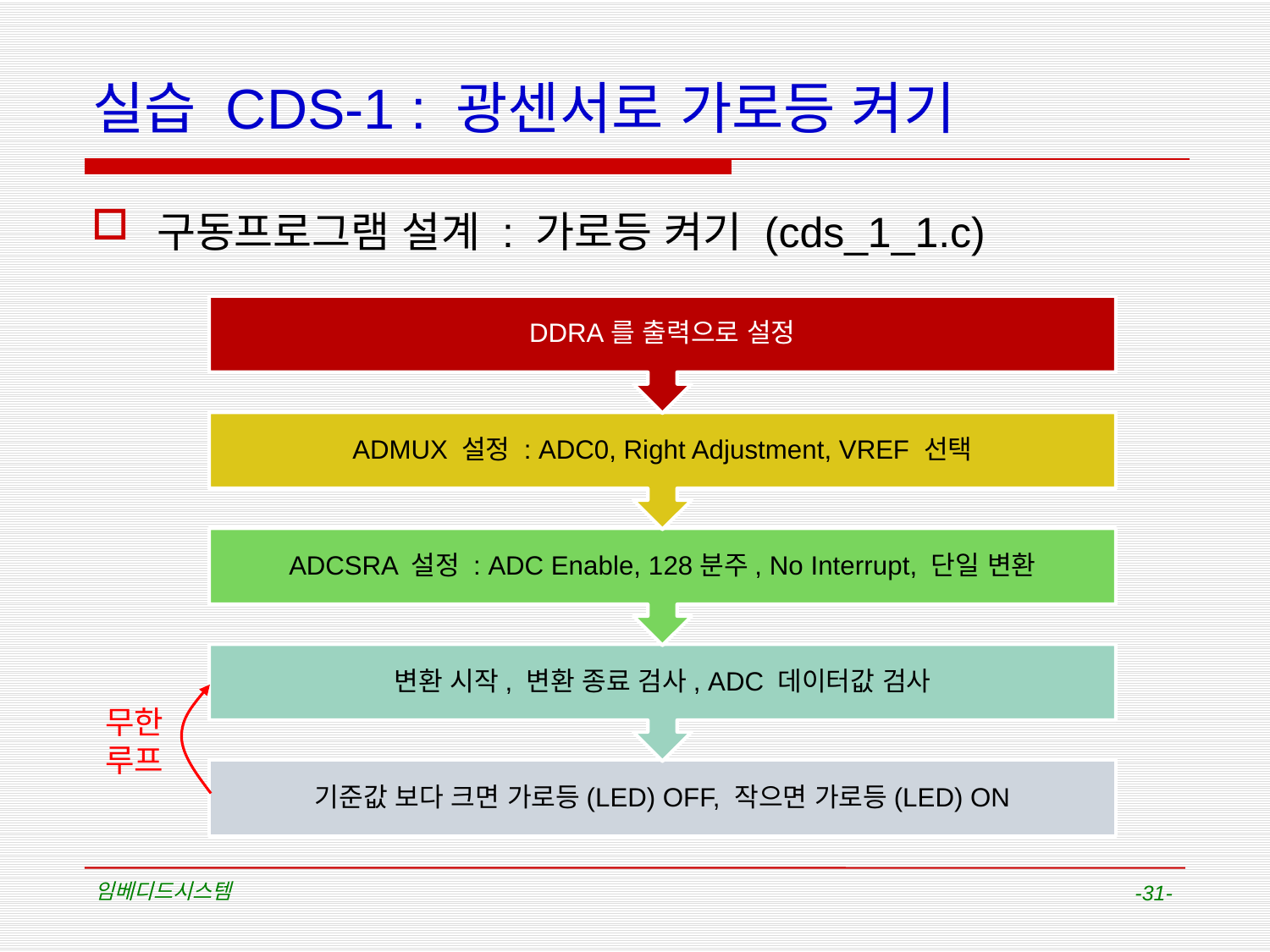

# 실습 CDS-1 : 광센서로 가로등 켜기
구동프로그램 설계 : 가로등 켜기 (cds_1_1.c)
기준값 보다 크면 가로등(LED) OFF, 작으면 가로등(LED) ON
변환 시작, 변환 종료 검사, ADC 데이터값 검사
ADCSRA 설정 : ADC Enable, 128분주, No Interrupt, 단일 변환
ADMUX 설정 : ADC0, Right Adjustment, VREF 선택
DDRA를 출력으로 설정

무한
루프
임베디드시스템
-31-